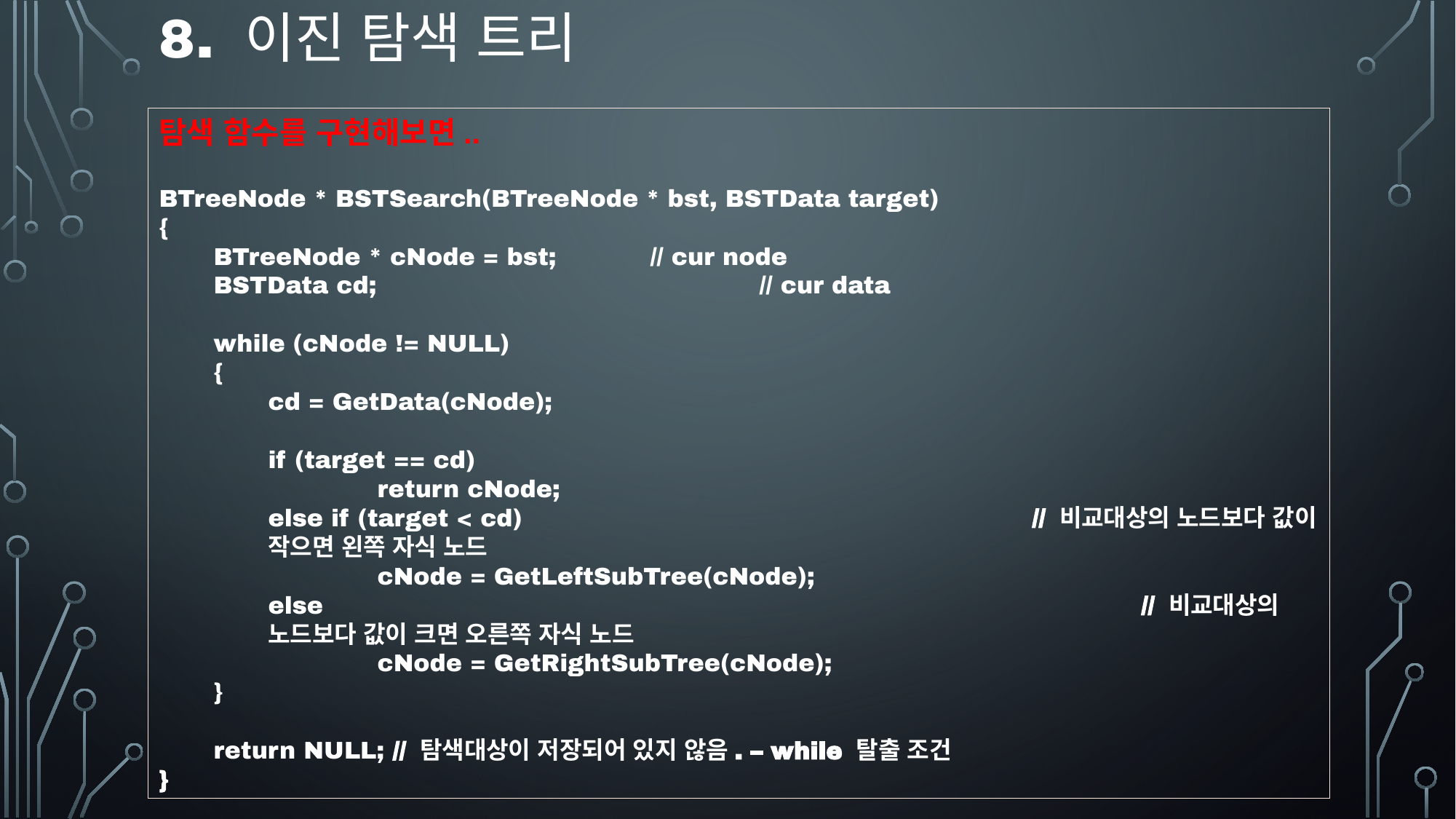

8. 이진 탐색 트리
탐색 함수를 구현해보면..

BTreeNode * BSTSearch(BTreeNode * bst, BSTData target)
{
BTreeNode * cNode = bst;	// cur node
BSTData cd;    				// cur data

while (cNode != NULL)
{
cd = GetData(cNode);

if (target == cd)
	return cNode;
else if (target < cd) 					// 비교대상의 노드보다 값이 작으면 왼쪽 자식 노드
	cNode = GetLeftSubTree(cNode);
else				 				// 비교대상의 노드보다 값이 크면 오른쪽 자식 노드
	cNode = GetRightSubTree(cNode);
}

return NULL; // 탐색대상이 저장되어 있지 않음. – while 탈출 조건
}